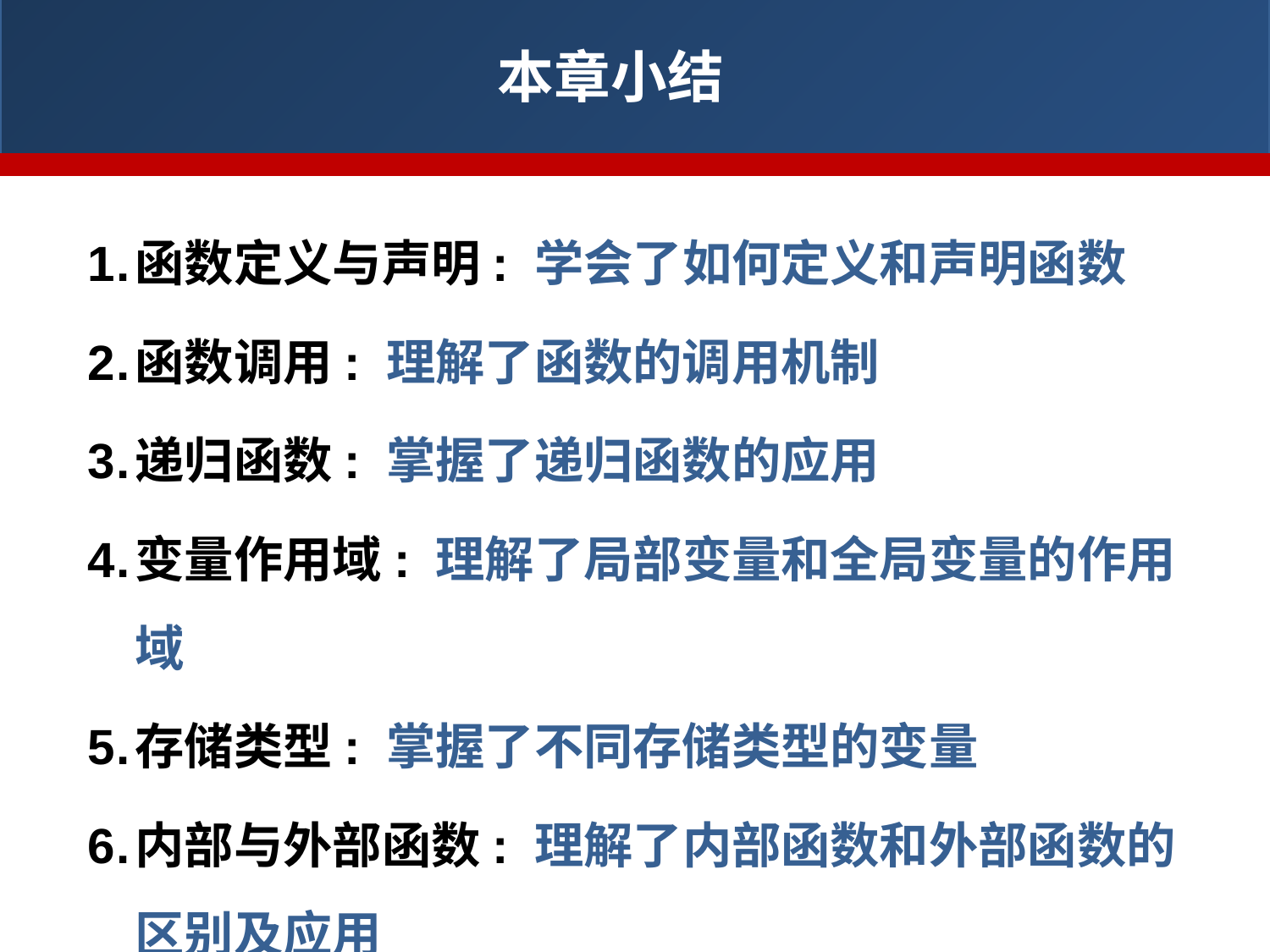

函数定义与声明: 学会了如何定义和声明函数
函数调用: 理解了函数的调用机制
递归函数: 掌握了递归函数的应用
变量作用域: 理解了局部变量和全局变量的作用域
存储类型: 掌握了不同存储类型的变量
内部与外部函数: 理解了内部函数和外部函数的区别及应用